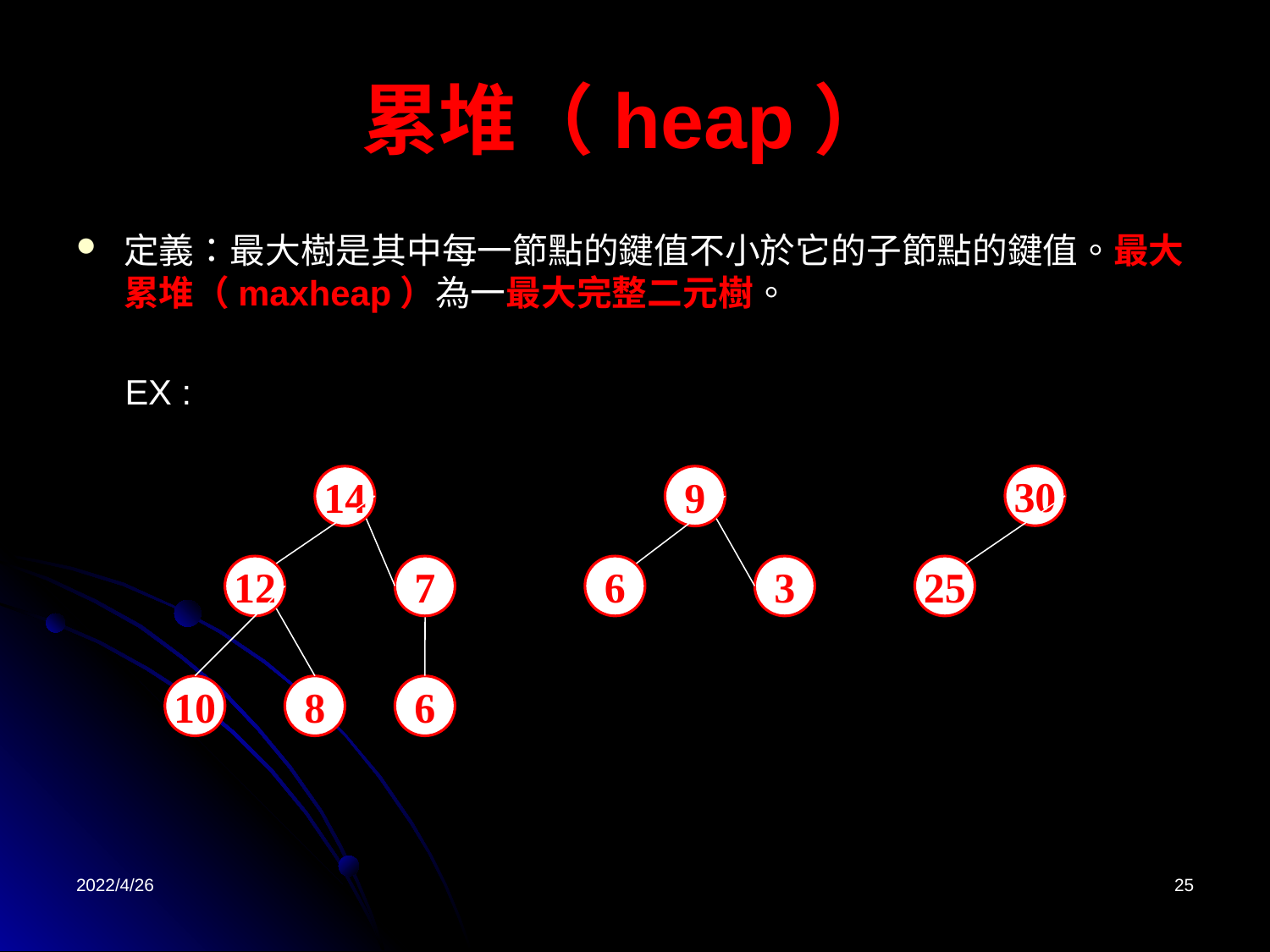

# 累堆（heap）
定義：最大樹是其中每一節點的鍵值不小於它的子節點的鍵值。最大累堆（maxheap）為一最大完整二元樹。

     EX :
30
25
14
12
7
10
8
6
9
6
3
2022/4/26
25